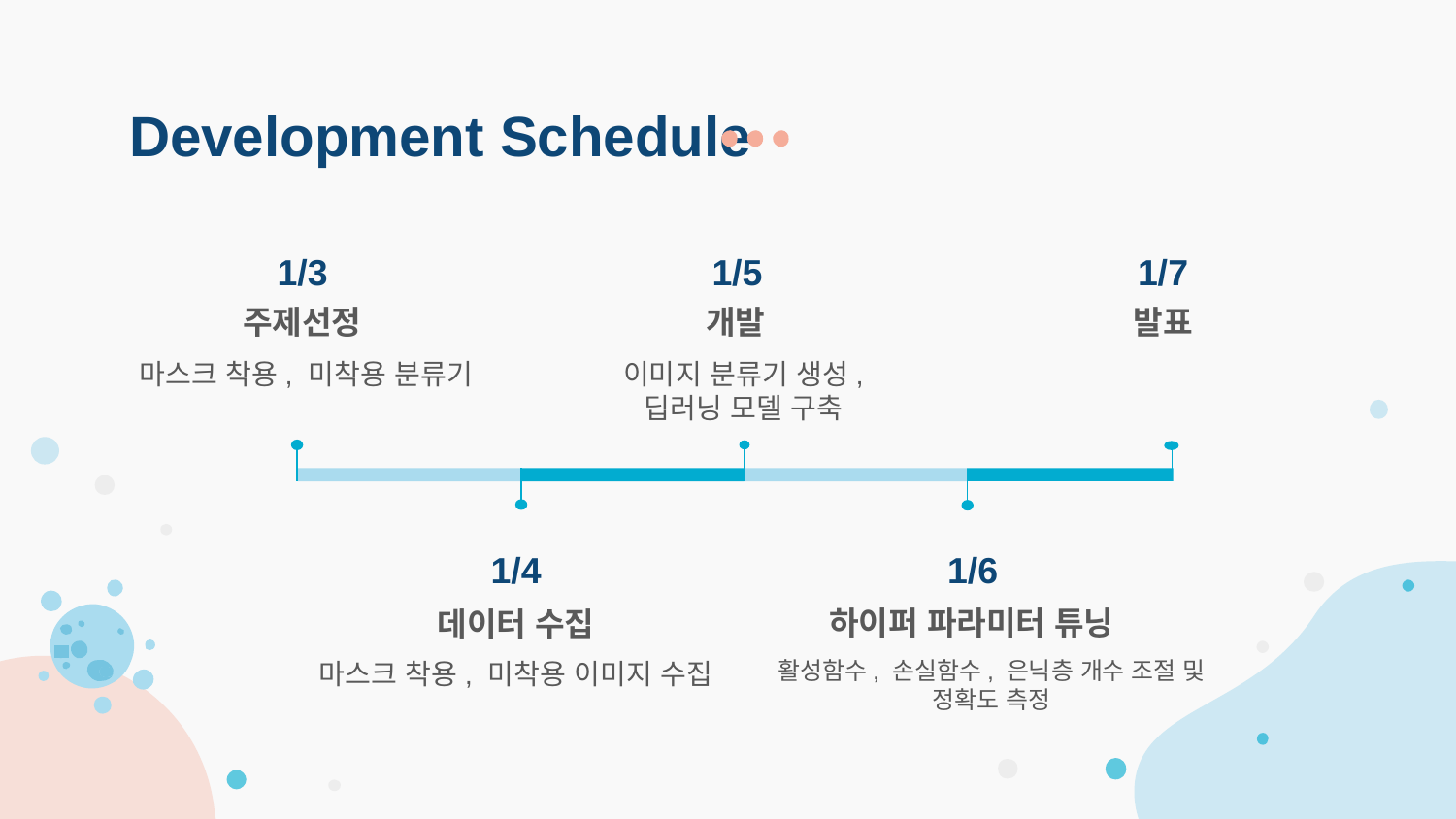

# Development Schedule

1/3
1/5
1/7
주제선정
개발
발표
마스크 착용, 미착용 분류기
이미지 분류기 생성,
딥러닝 모델 구축

1/6
1/4
하이퍼 파라미터 튜닝
데이터 수집
활성함수, 손실함수, 은닉층 개수 조절 및 정확도 측정
마스크 착용, 미착용 이미지 수집